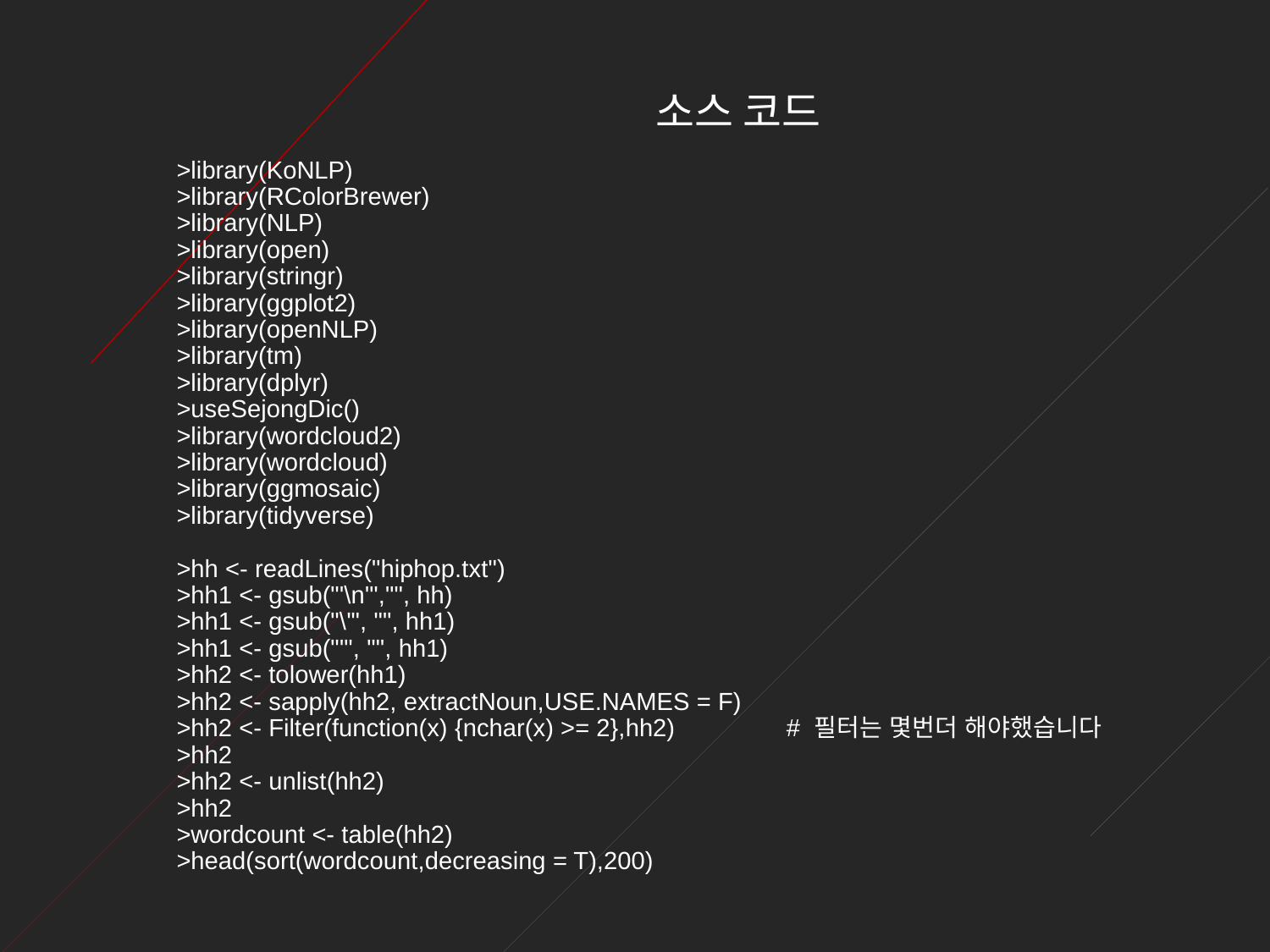

소스 코드
# >library(KoNLP)
>library(RColorBrewer)
>library(NLP)
>library(open)
>library(stringr)
>library(ggplot2)
>library(openNLP)
>library(tm)
>library(dplyr)
>useSejongDic()
>library(wordcloud2)
>library(wordcloud)
>library(ggmosaic)
>library(tidyverse)

>hh <- readLines("hiphop.txt")
>hh1 <- gsub("'\n'","", hh)
>hh1 <- gsub("\'", "", hh1)
>hh1 <- gsub("'", "", hh1)
>hh2 <- tolower(hh1)
>hh2 <- sapply(hh2, extractNoun,USE.NAMES = F)
>hh2 <- Filter(function(x) {nchar(x) >= 2},hh2)                # 필터는 몇번더 해야했습니다
>hh2
>hh2 <- unlist(hh2)
>hh2
>wordcount <- table(hh2)
>head(sort(wordcount,decreasing = T),200)